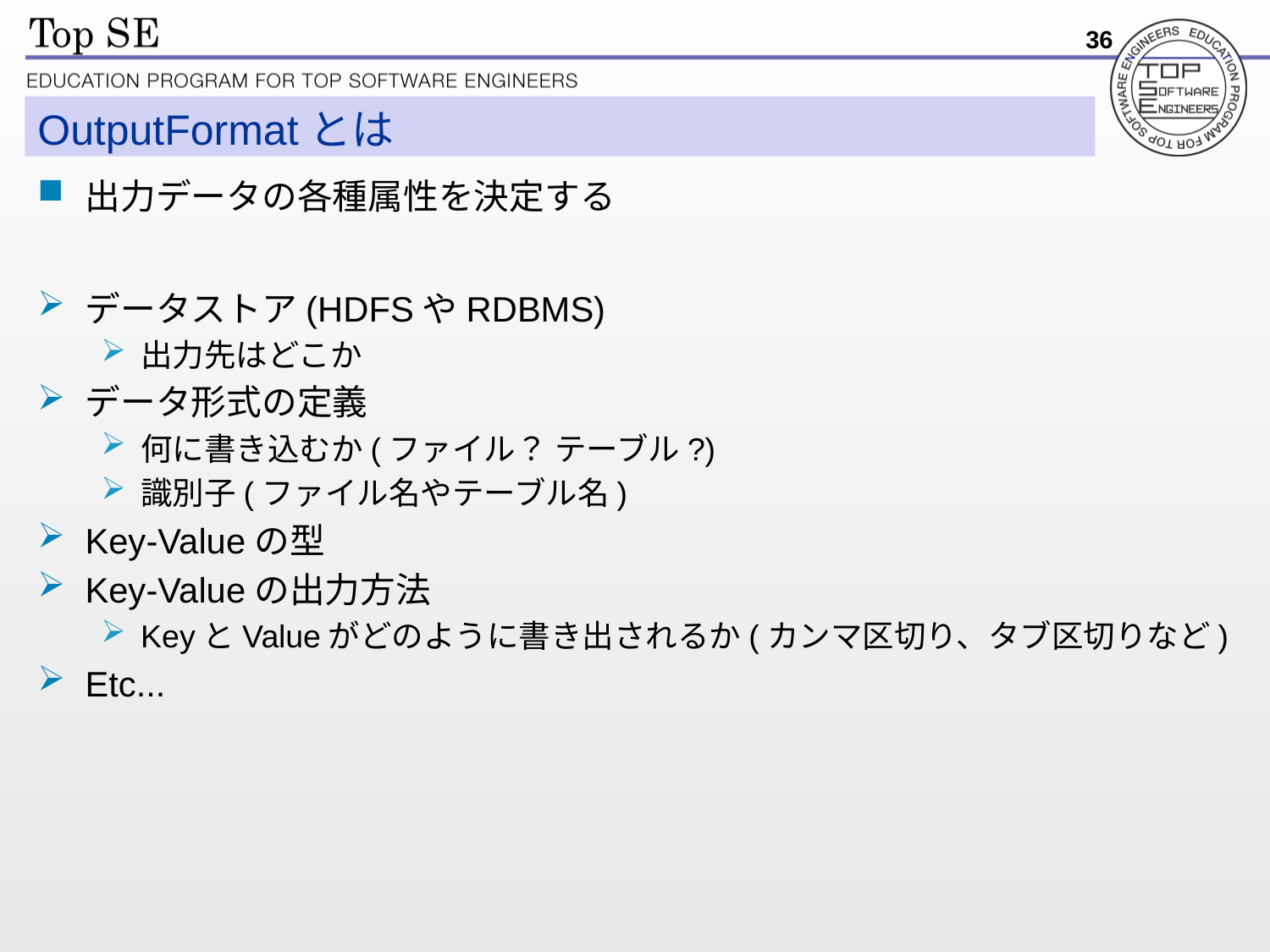

36
# OutputFormatとは
出力データの各種属性を決定する

データストア(HDFSやRDBMS)
出力先はどこか
データ形式の定義
何に書き込むか(ファイル？ テーブル?)
識別子(ファイル名やテーブル名)
Key-Valueの型
Key-Valueの出力方法
KeyとValueがどのように書き出されるか(カンマ区切り、タブ区切りなど)
Etc...